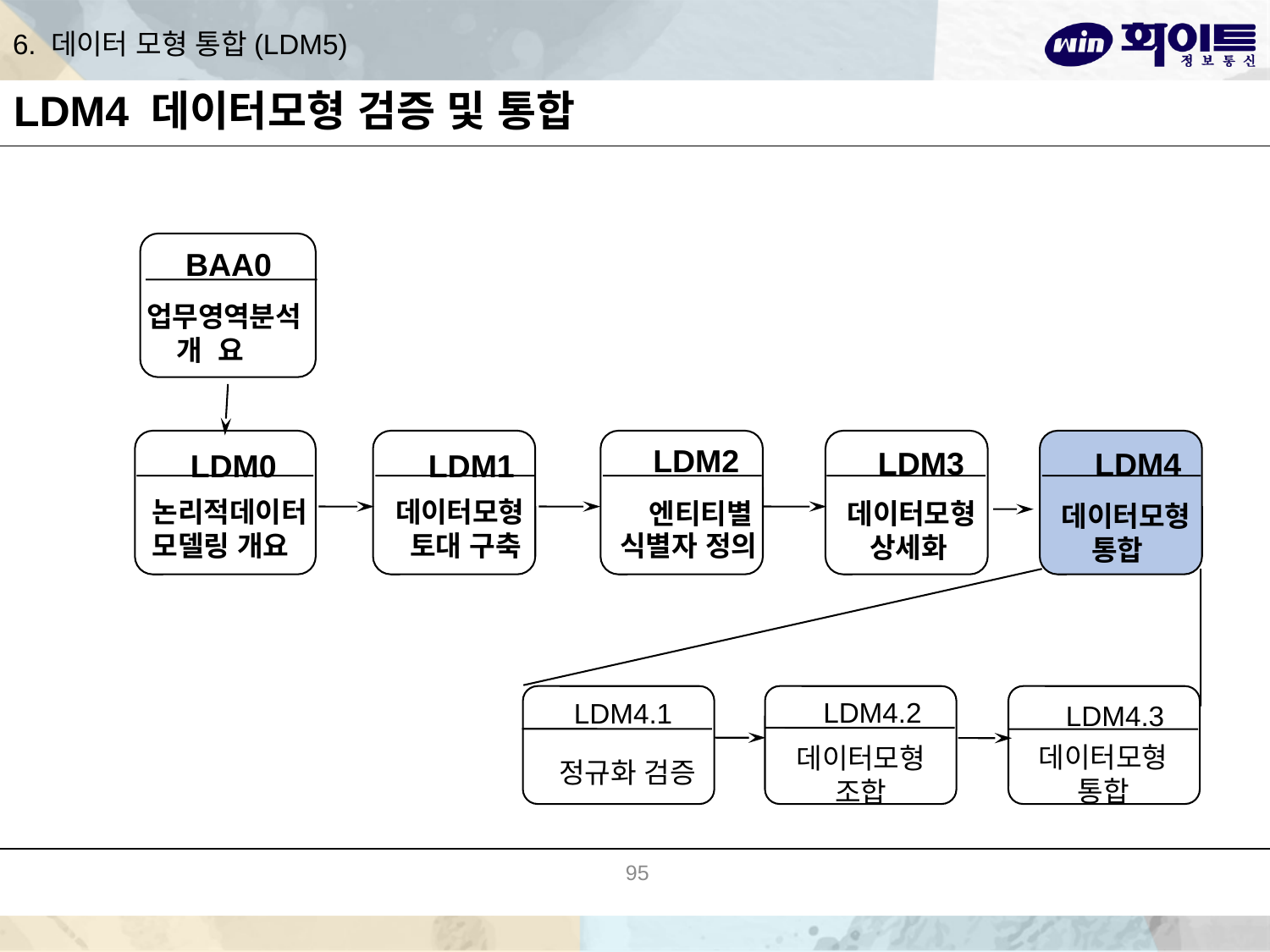

# 6. 데이터 모형 통합(LDM5)
LDM4 데이터모형 검증 및 통합

BAA0

업무영역분석
   개  요

LDM2
LDM3
LDM4
LDM0
LDM1

논리적데이터
모델링 개요
데이터모형
 토대 구축
엔티티별
식별자 정의
데이터모형
  상세화
데이터모형
   통합

LDM4.1

정규화 검증

LDM4.2

데이터모형
조합

LDM4.3

데이터모형
통합

95